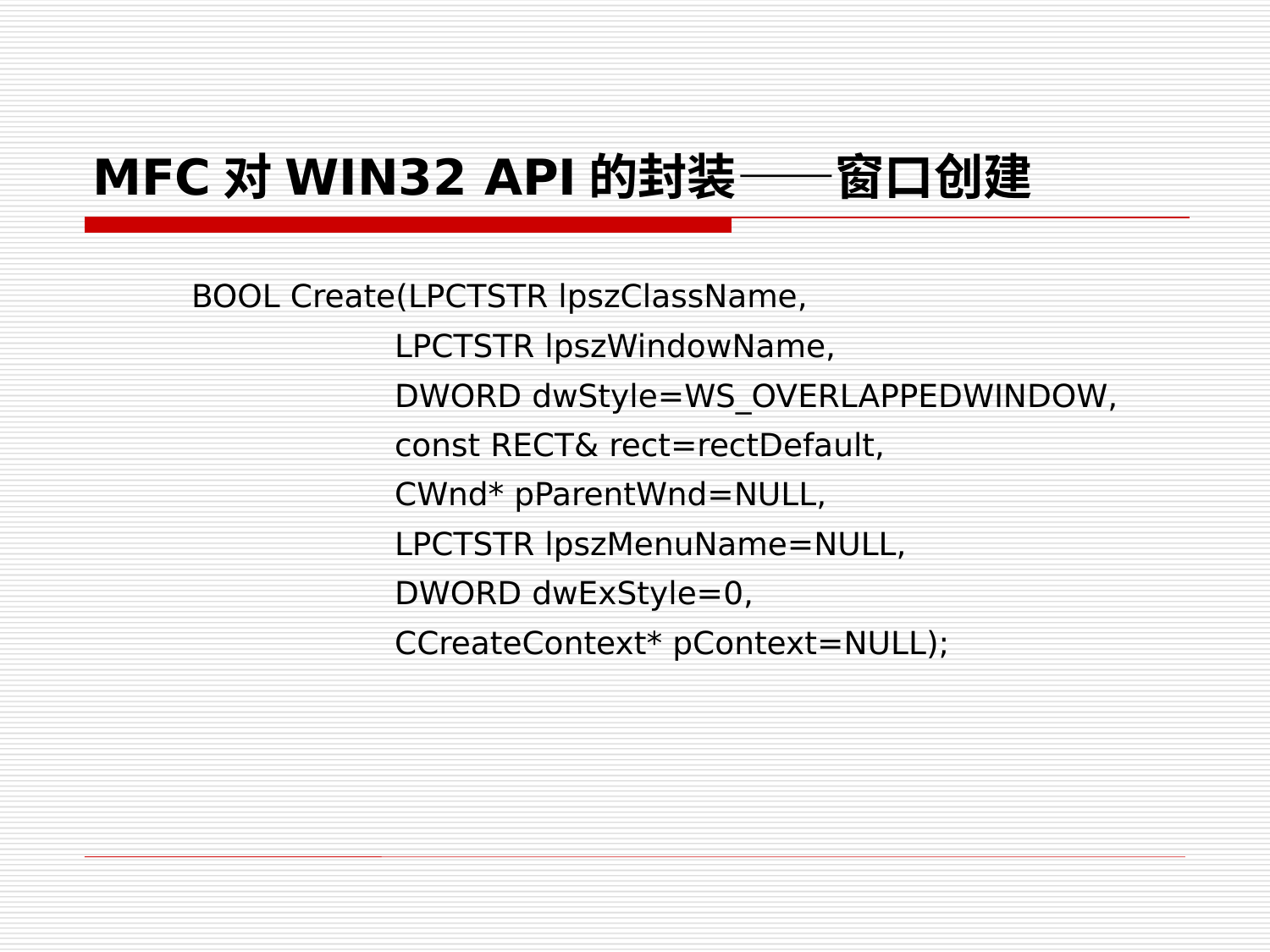

# MFC对WIN32 API的封装——窗口创建
BOOL Create(LPCTSTR lpszClassName,
                    LPCTSTR lpszWindowName,
                    DWORD dwStyle=WS_OVERLAPPEDWINDOW,
                    const RECT& rect=rectDefault,
                    CWnd* pParentWnd=NULL,
                    LPCTSTR lpszMenuName=NULL,
                    DWORD dwExStyle=0,
                    CCreateContext* pContext=NULL);